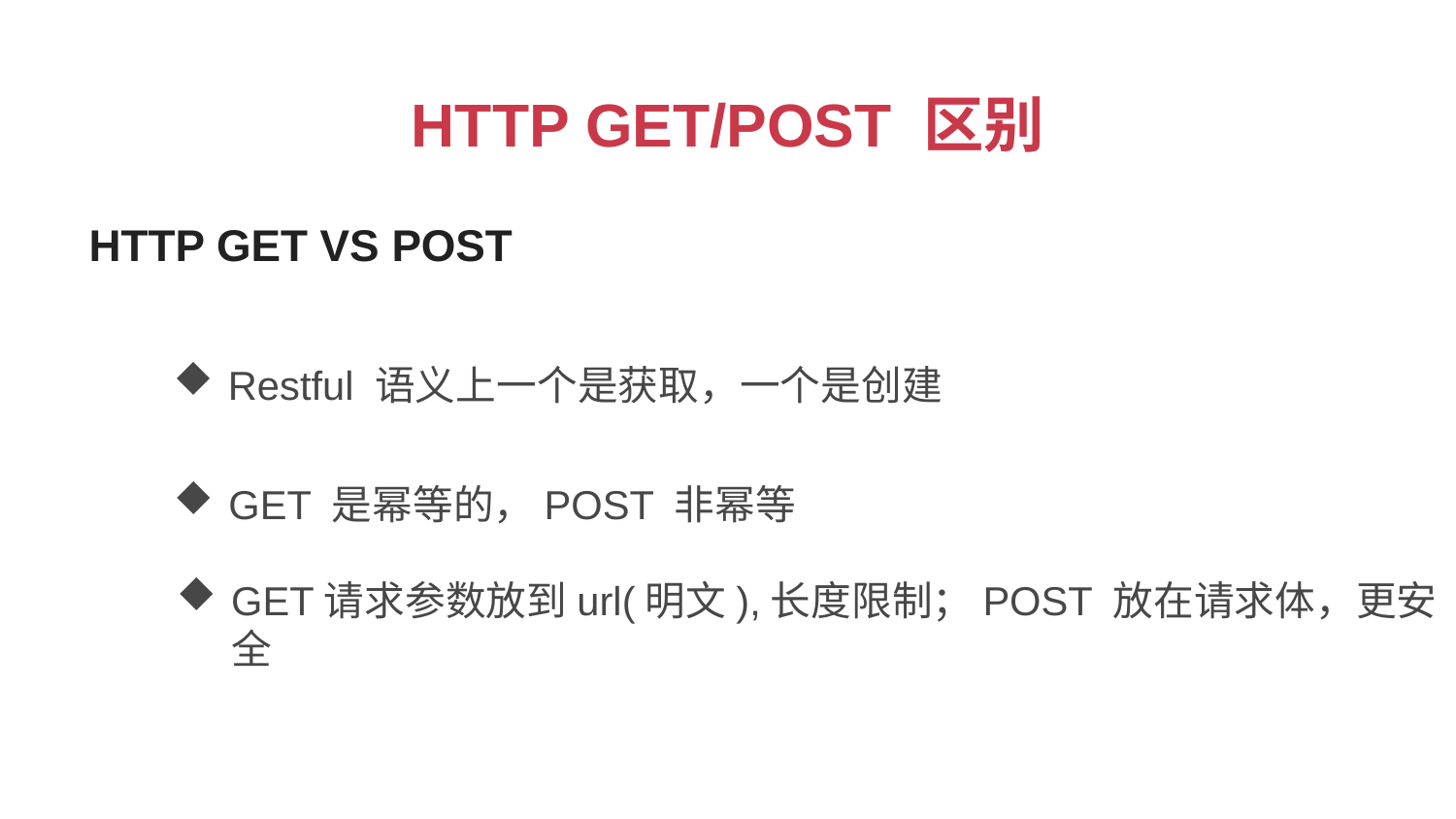

HTTP GET/POST 区别
HTTP GET VS POST
Restful 语义上一个是获取，一个是创建
GET 是幂等的，POST 非幂等
GET请求参数放到url(明文),长度限制；POST 放在请求体，更安全